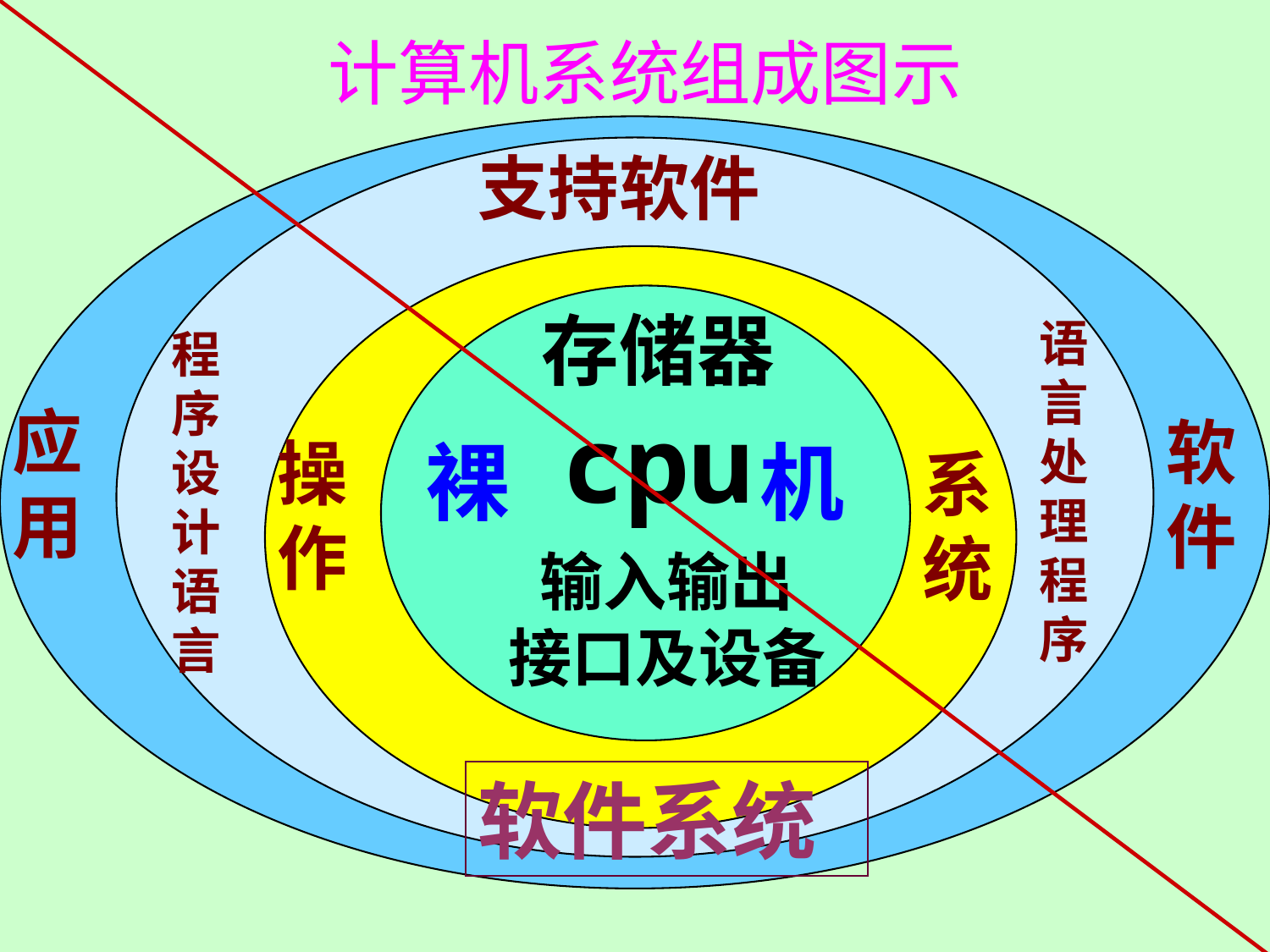

# 计算机系统组成图示

支持软件

存储器
语言处理程序
程
序
设
计
语
言
应用
cpu
软件
操作
裸             机
系统
输入输出
接口及设备
软件系统
14